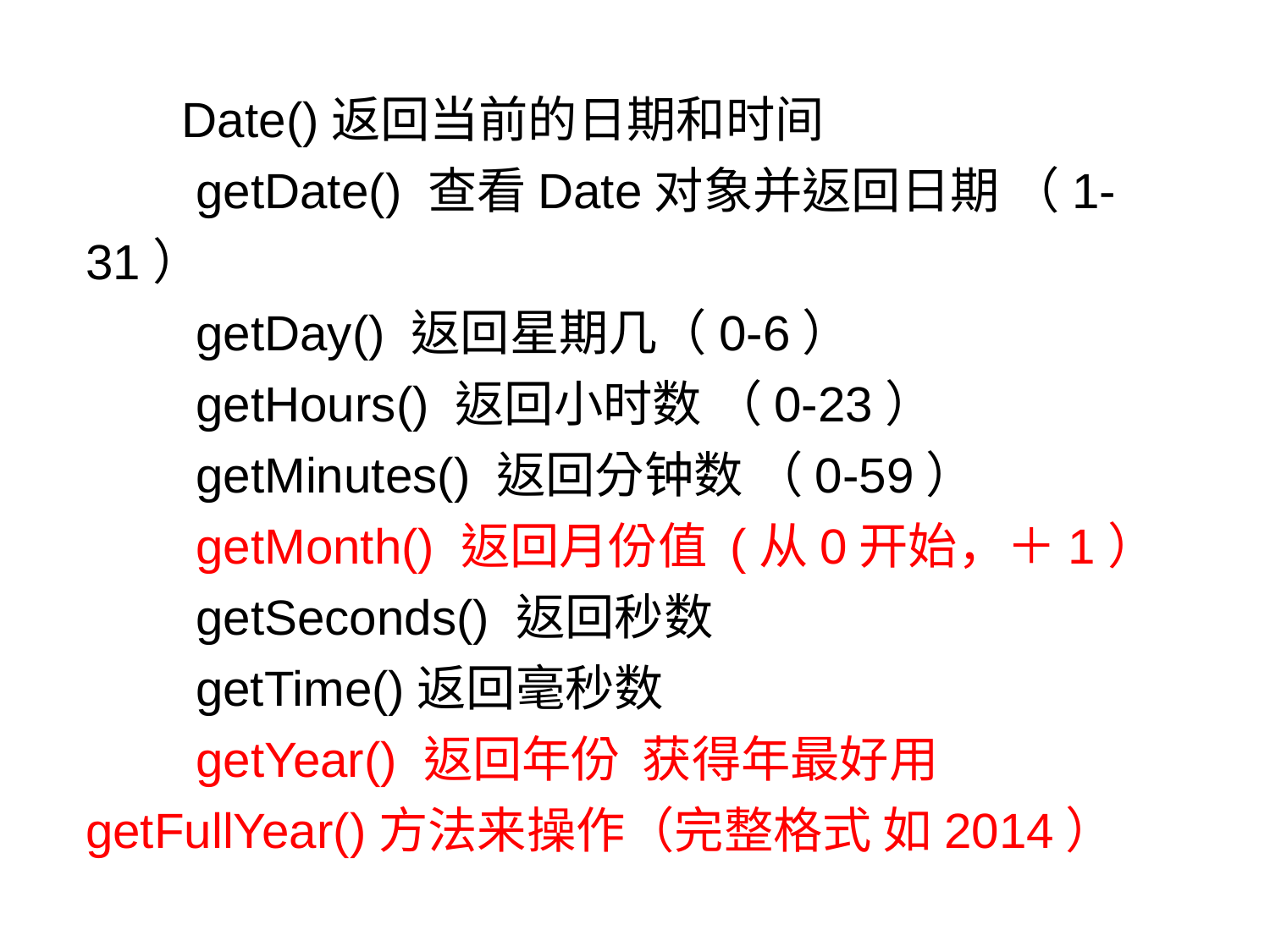

Date()返回当前的日期和时间
　　getDate() 查看Date对象并返回日期 （1-31）
　　getDay() 返回星期几（0-6）
　　getHours() 返回小时数 （0-23）
　　getMinutes() 返回分钟数 （0-59）
　　getMonth() 返回月份值 (从0开始，＋1）
　　getSeconds() 返回秒数
        getTime()返回毫秒数
　　getYear() 返回年份  获得年最好用      getFullYear()方法来操作（完整格式 如2014）